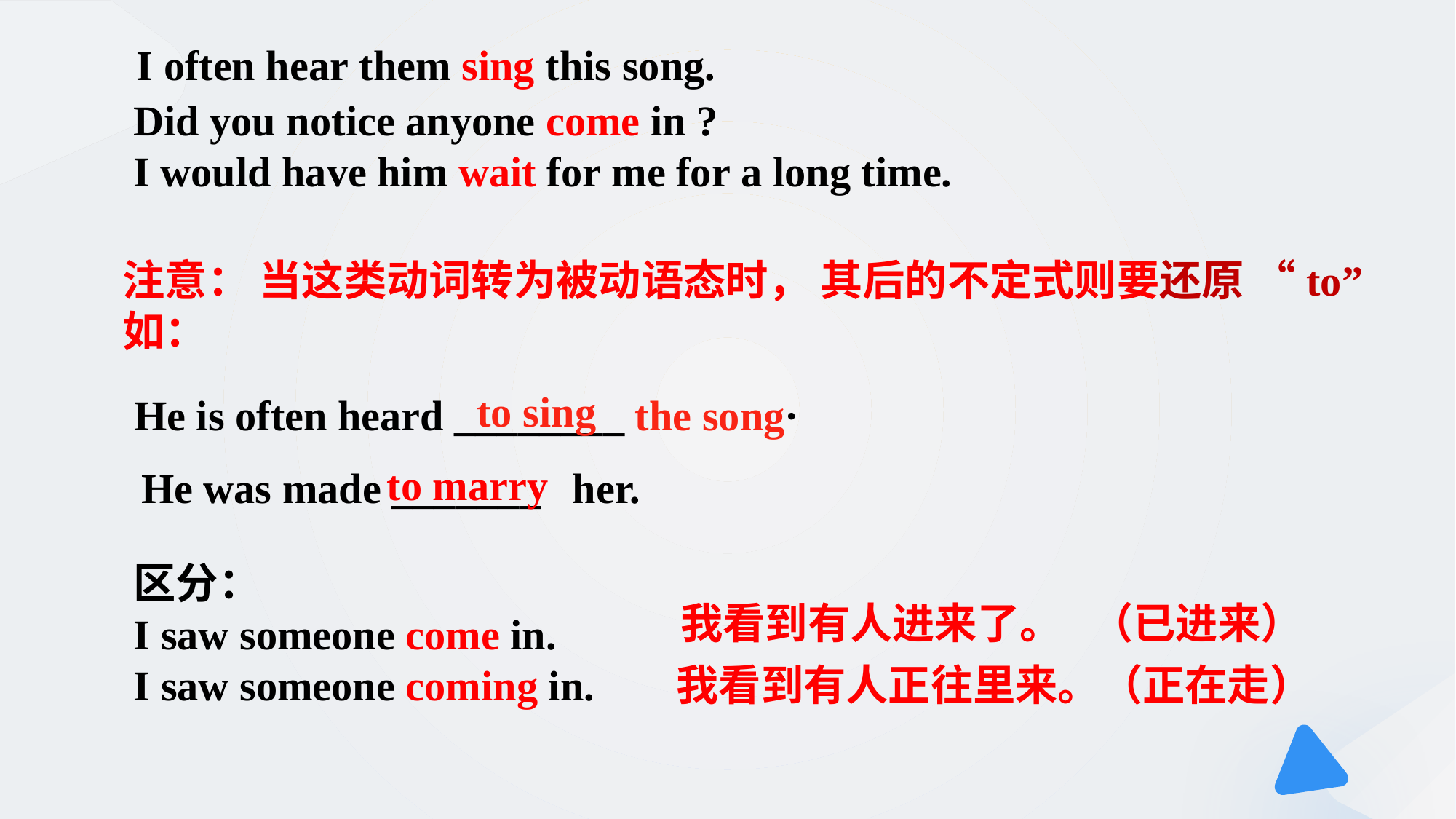

I often hear them sing this song.
Did you notice anyone come in ?
I would have him wait for me for a long time.
注意： 当这类动词转为被动语态时， 其后的不定式则要还原 “to”
如：
to sing
He is often heard ________ the song·
to marry
He was made _______   her.
区分：
I saw someone come in.
I saw someone coming in.
我看到有人进来了。   （已进来）
我看到有人正往里来。（正在走）